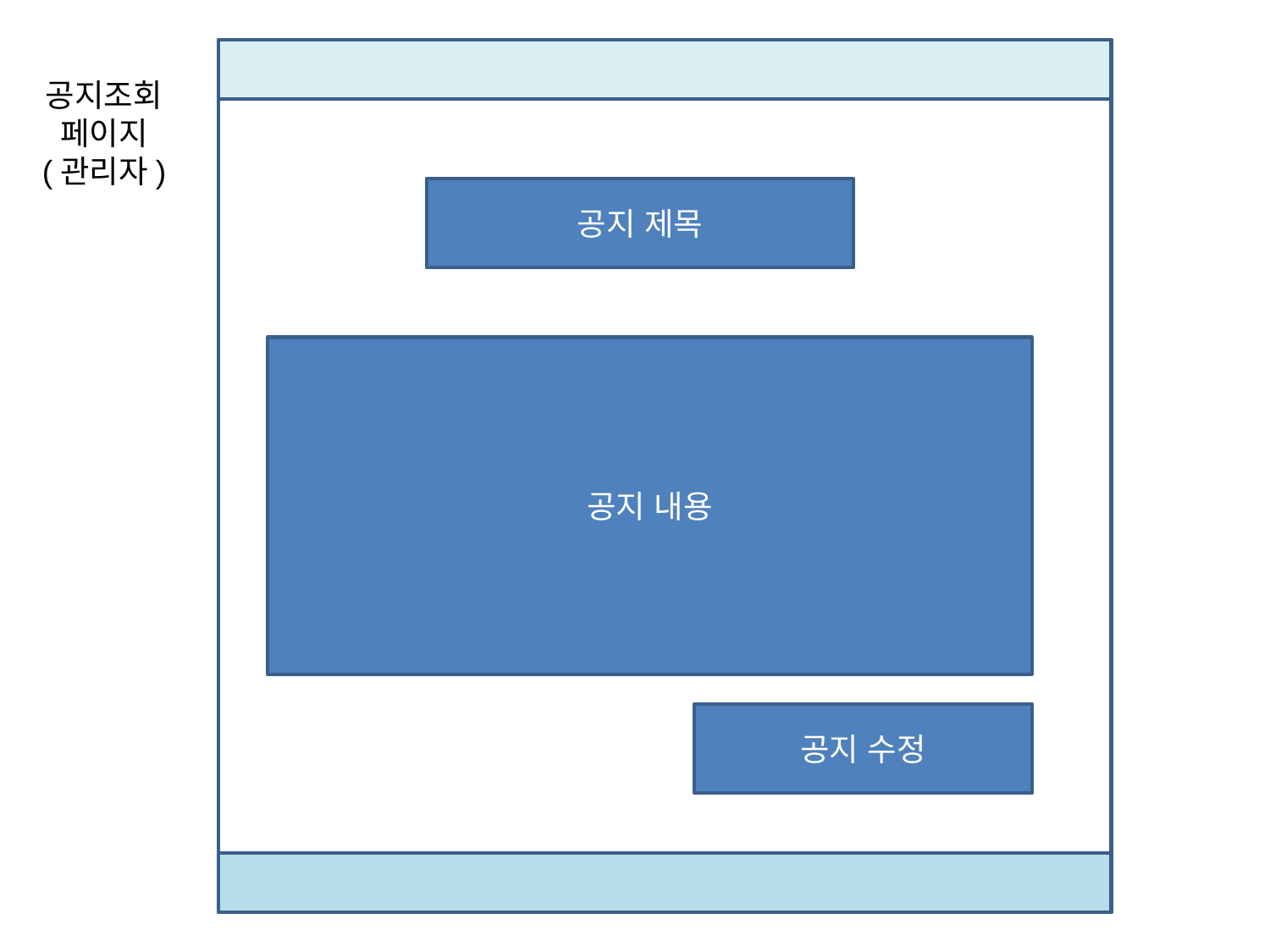

공지조회
페이지
(관리자)
공지 제목
공지 내용
공지 수정